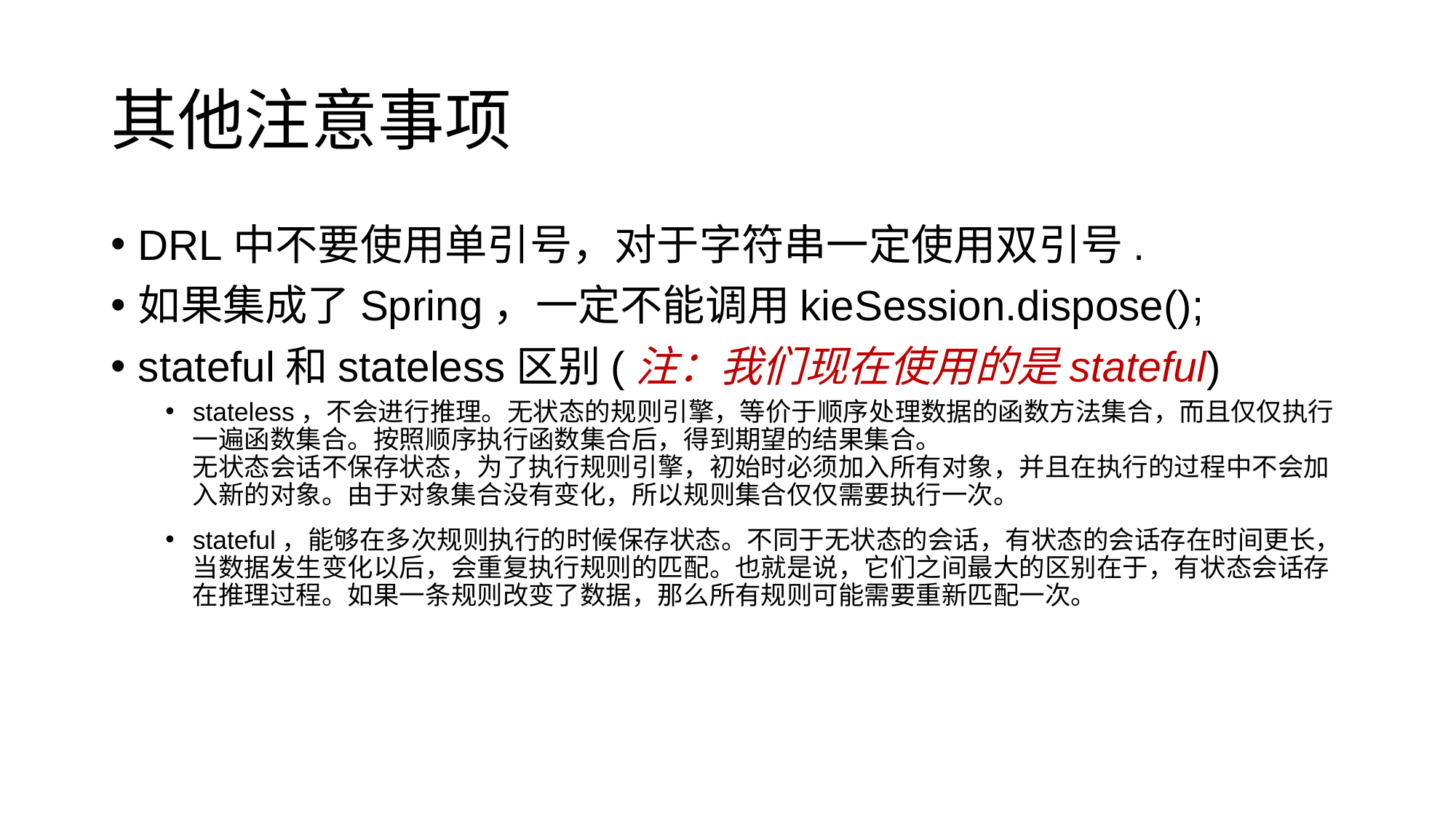

# 其他注意事项
DRL中不要使用单引号，对于字符串一定使用双引号.
如果集成了Spring，一定不能调用kieSession.dispose();
stateful和stateless区别(注：我们现在使用的是stateful)
stateless，不会进行推理。无状态的规则引擎，等价于顺序处理数据的函数方法集合，而且仅仅执行一遍函数集合。按照顺序执行函数集合后，得到期望的结果集合。 
无状态会话不保存状态，为了执行规则引擎，初始时必须加入所有对象，并且在执行的过程中不会加入新的对象。由于对象集合没有变化，所以规则集合仅仅需要执行一次。
stateful，能够在多次规则执行的时候保存状态。不同于无状态的会话，有状态的会话存在时间更长，当数据发生变化以后，会重复执行规则的匹配。也就是说，它们之间最大的区别在于，有状态会话存在推理过程。如果一条规则改变了数据，那么所有规则可能需要重新匹配一次。